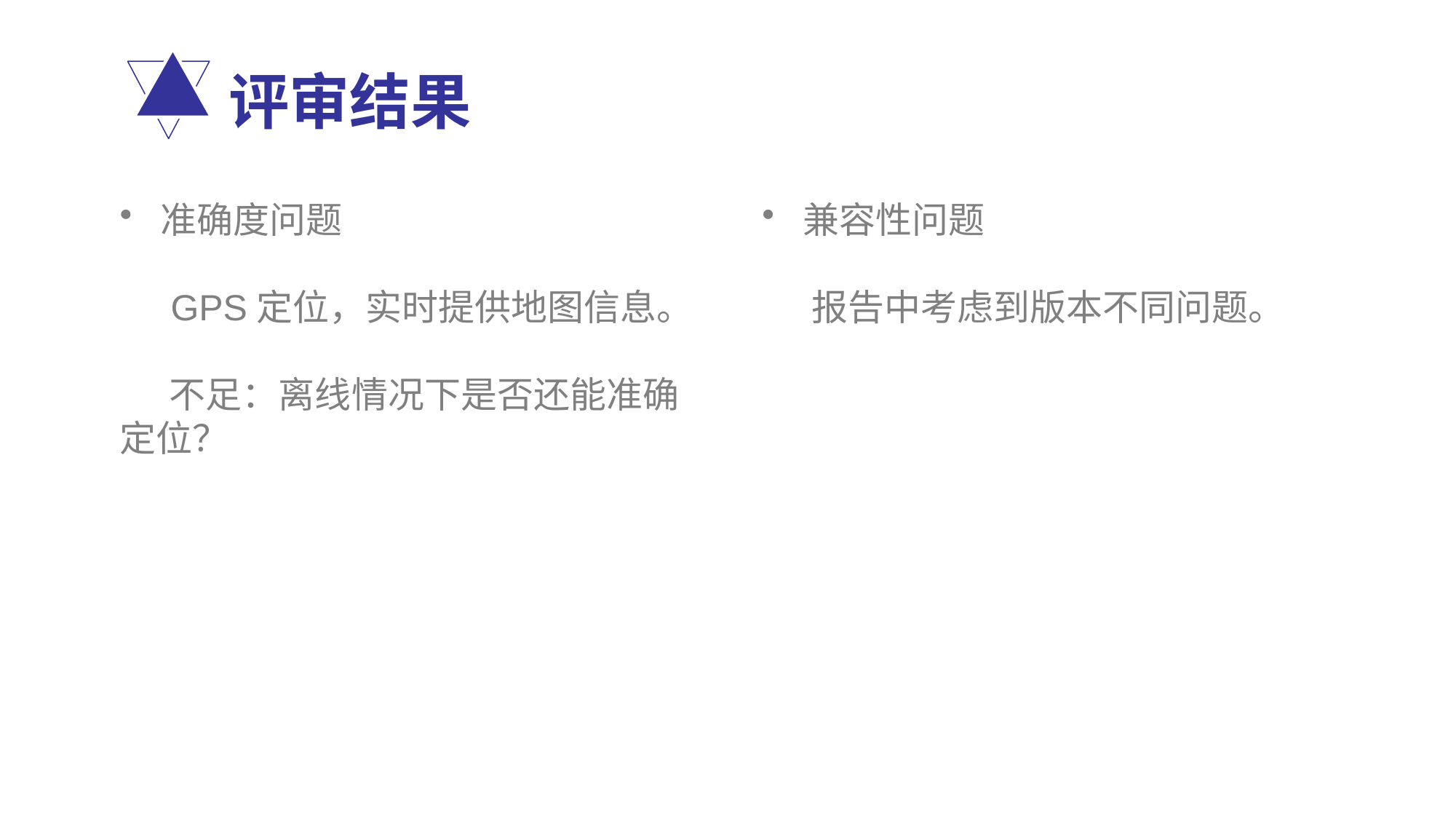

# 评审结果
准确度问题

     GPS定位，实时提供地图信息。

     不足：离线情况下是否还能准确定位？
兼容性问题

     报告中考虑到版本不同问题。